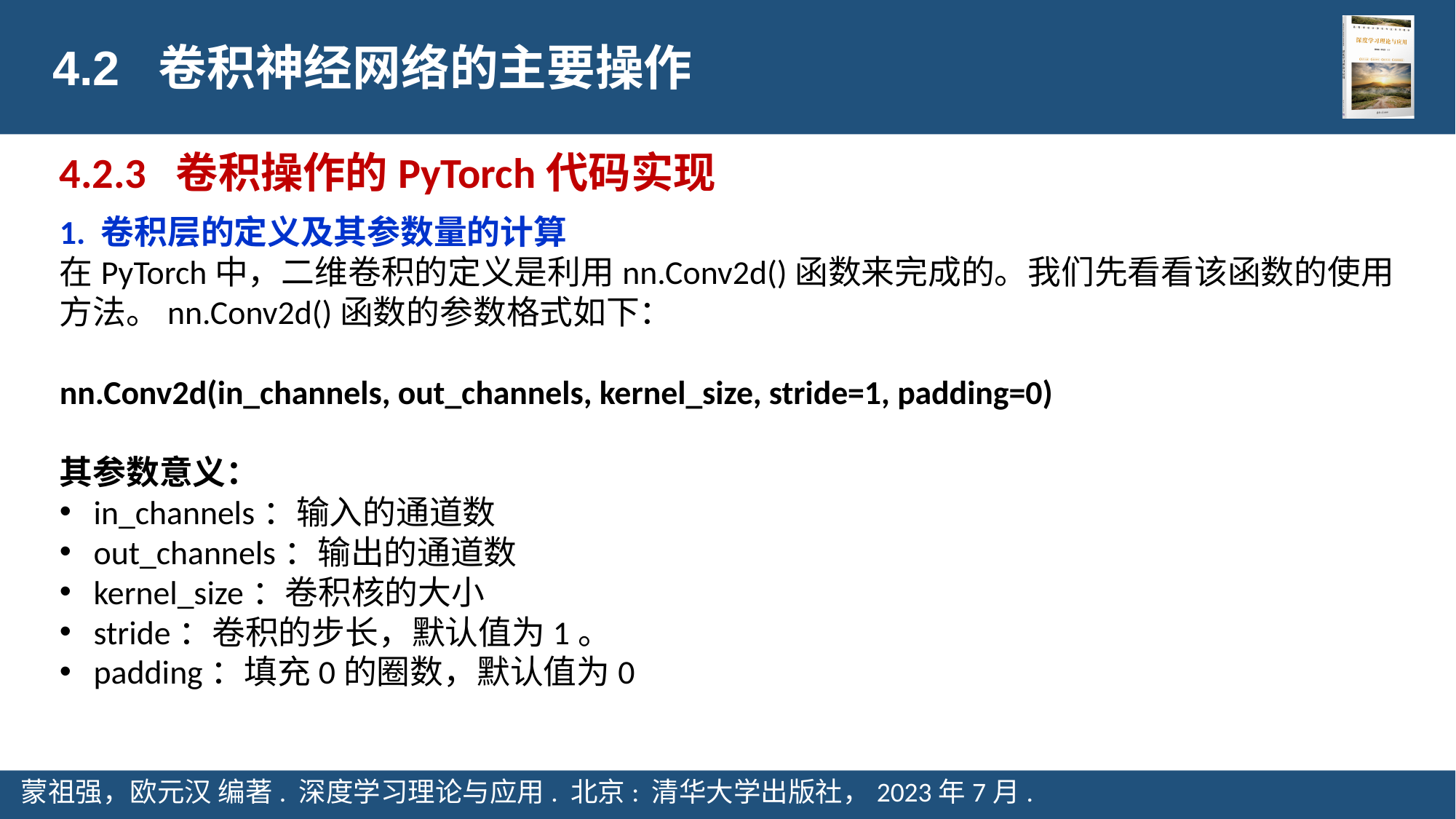

4.2  卷积神经网络的主要操作
4.2.3  卷积操作的PyTorch代码实现
1. 卷积层的定义及其参数量的计算
在PyTorch中，二维卷积的定义是利用nn.Conv2d()函数来完成的。我们先看看该函数的使用方法。nn.Conv2d()函数的参数格式如下：

nn.Conv2d(in_channels, out_channels, kernel_size, stride=1, padding=0)

其参数意义：
in_channels：输入的通道数
out_channels：输出的通道数
kernel_size：卷积核的大小
stride：卷积的步长，默认值为1。
padding：填充0的圈数，默认值为0